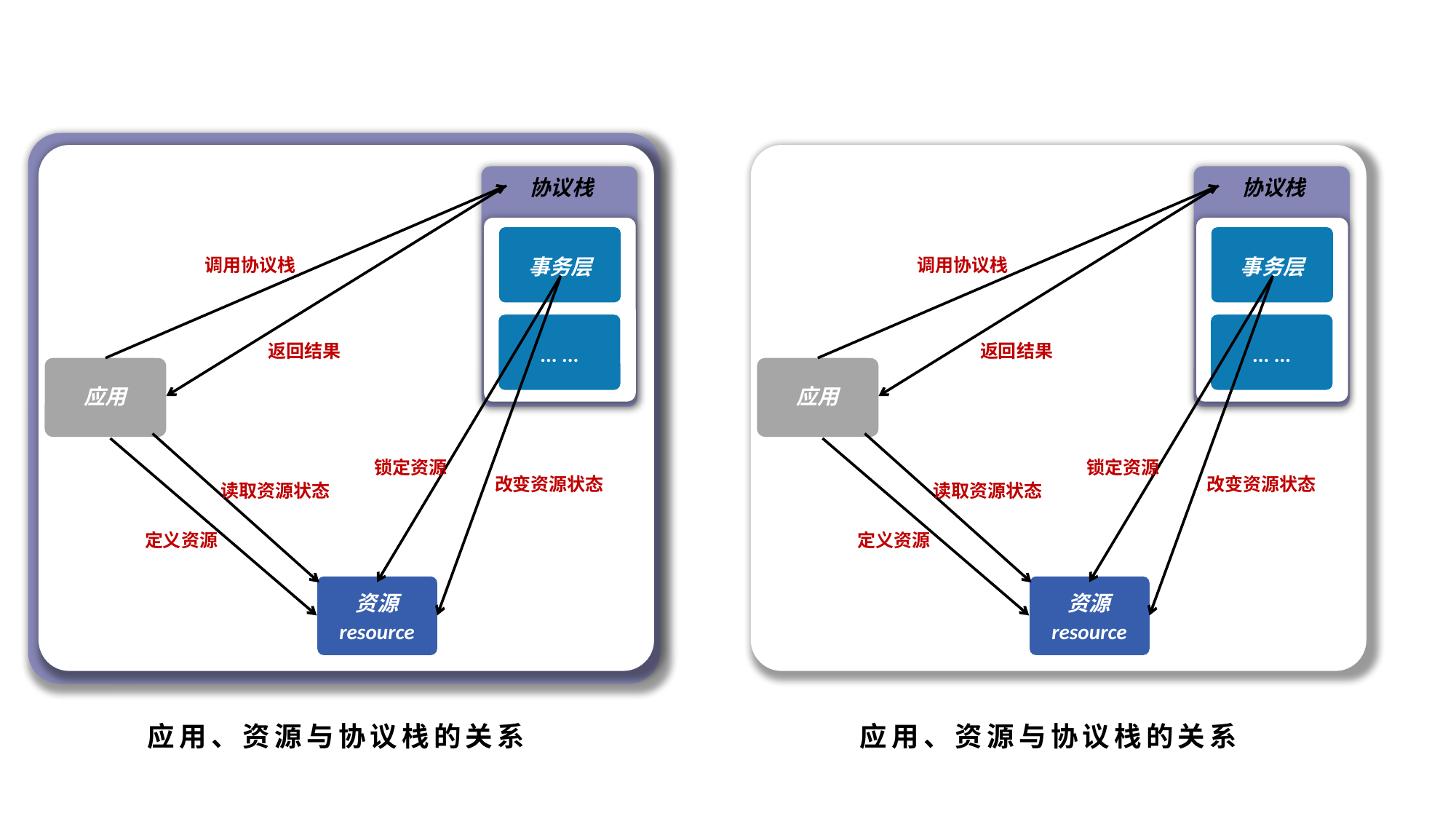

协议栈

事务层

... ...
协议栈

事务层

... ...
调用协议栈
调用协议栈
返回结果
返回结果

应用

应用
锁定资源
锁定资源
改变资源状态
改变资源状态
读取资源状态
读取资源状态
定义资源
定义资源

资源
resource

资源
resource
应用、资源与协议栈的关系
应用、资源与协议栈的关系